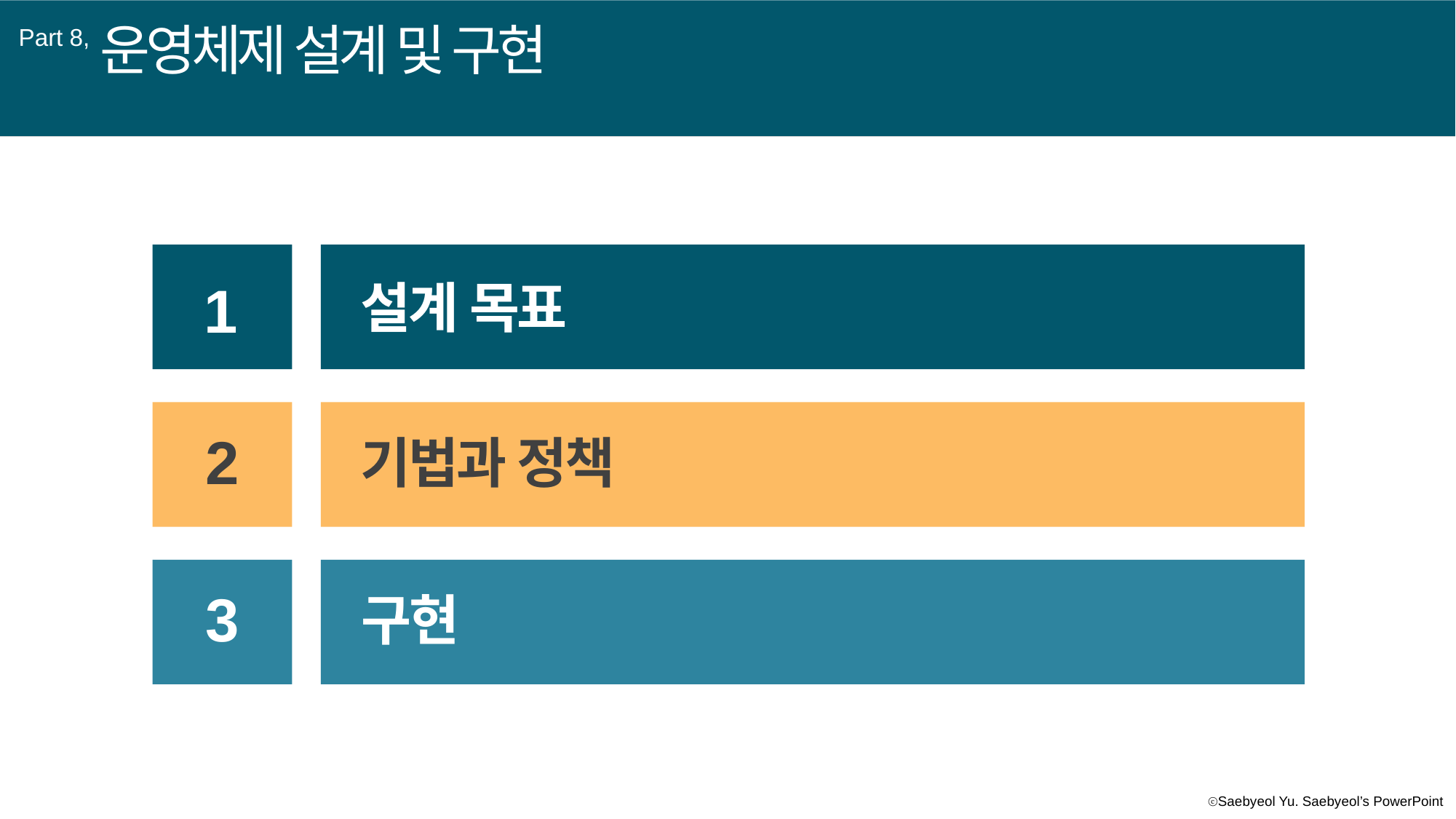

운영체제 설계 및 구현
Part 8,

1
설계 목표

2
기법과 정책

3
구현